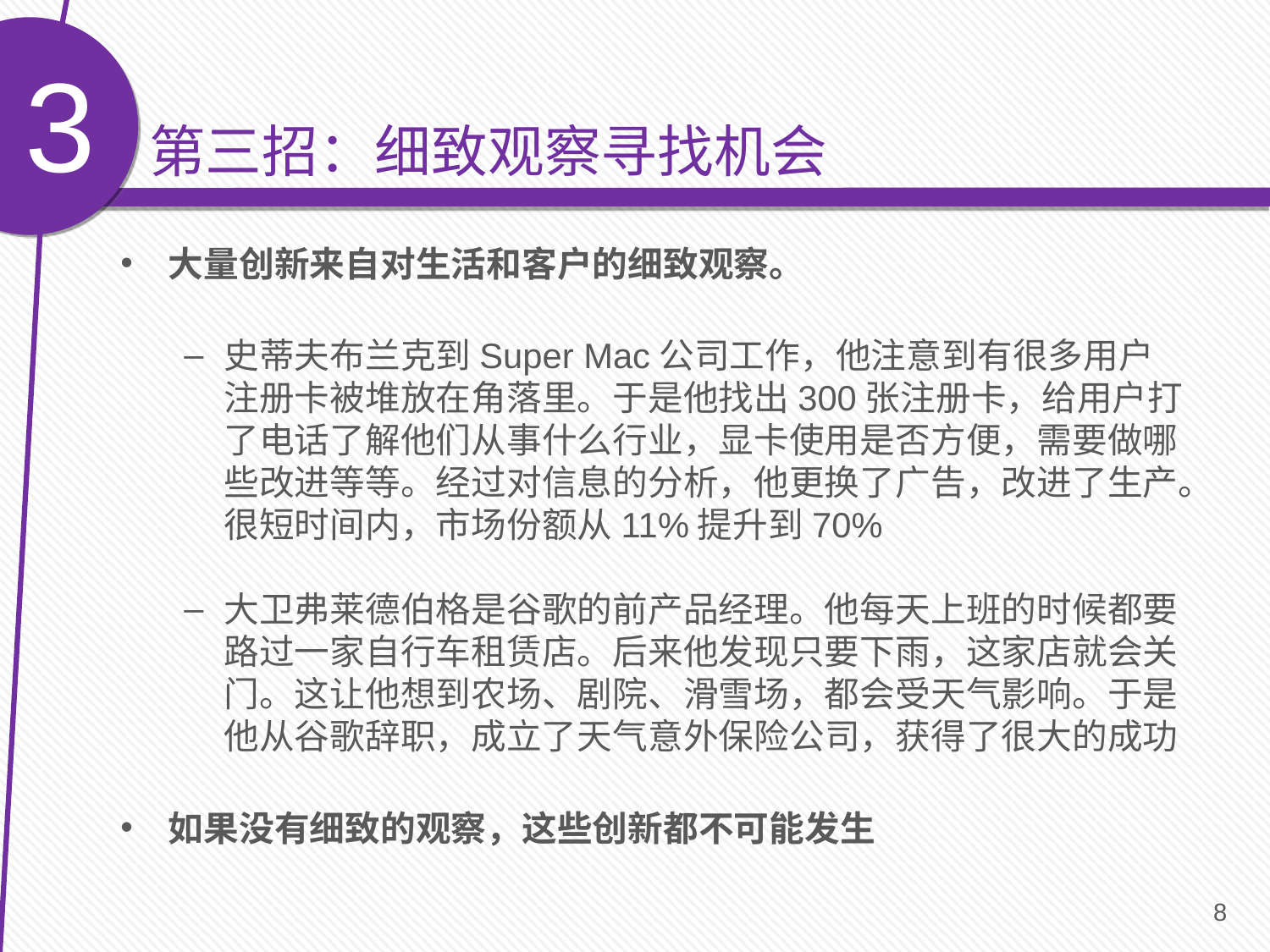

3  第三招：细致观察寻找机会

大量创新来自对生活和客户的细致观察。

史蒂夫布兰克到Super Mac公司工作，他注意到有很多用户注册卡被堆放在角落里。于是他找出300张注册卡，给用户打了电话了解他们从事什么行业，显卡使用是否方便，需要做哪些改进等等。经过对信息的分析，他更换了广告，改进了生产。很短时间内，市场份额从11%提升到70%

大卫弗莱德伯格是谷歌的前产品经理。他每天上班的时候都要路过一家自行车租赁店。后来他发现只要下雨，这家店就会关门。这让他想到农场、剧院、滑雪场，都会受天气影响。于是他从谷歌辞职，成立了天气意外保险公司，获得了很大的成功

如果没有细致的观察，这些创新都不可能发生

8